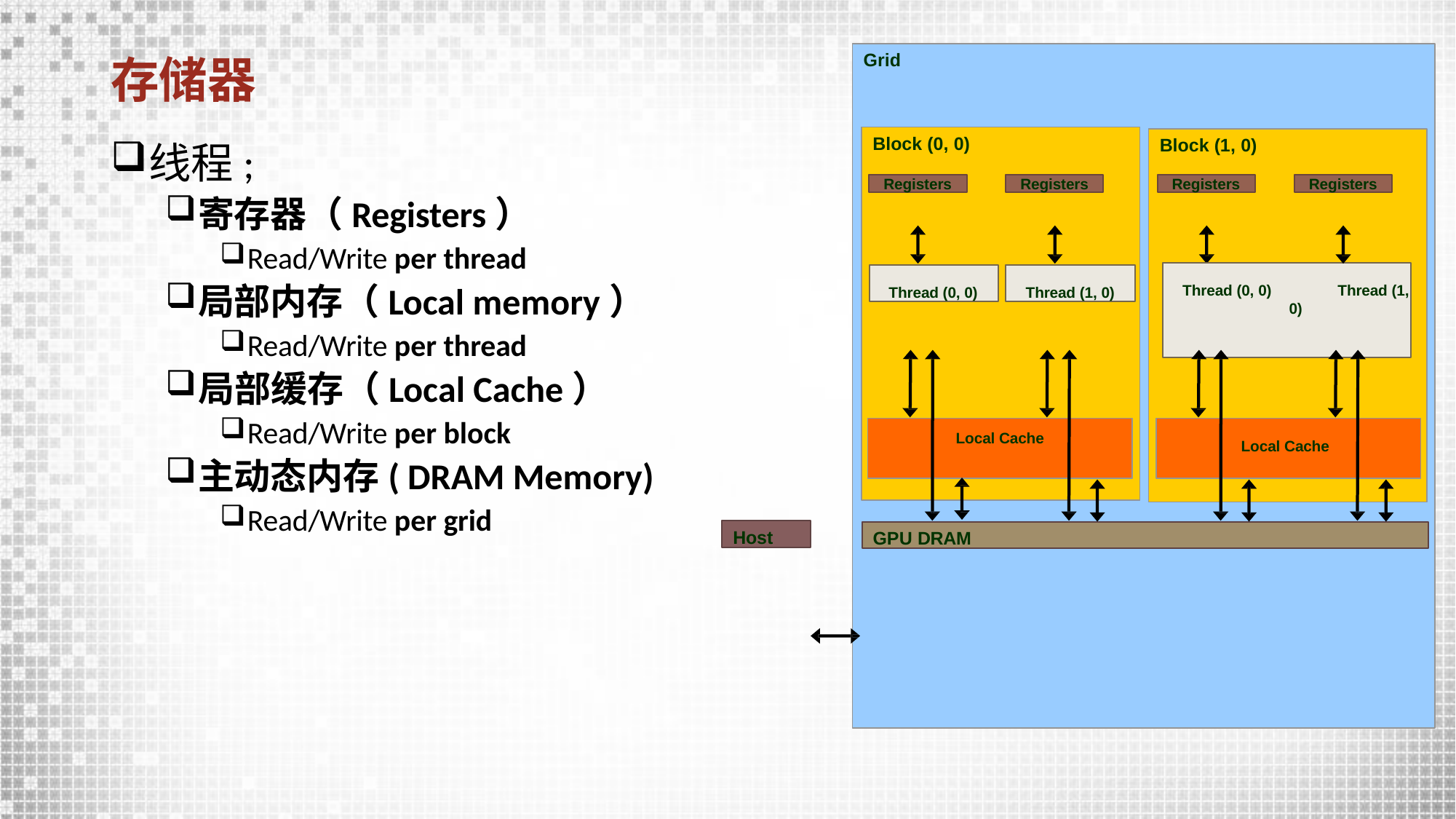

Grid
# 存储器

Block (0, 0)
线程;
寄存器（Registers）
Read/Write per thread
局部内存（Local memory）
Read/Write per thread
局部缓存（Local Cache）
Read/Write per block
主动态内存( DRAM Memory)
Read/Write per grid
Block (1, 0)
Registers
Registers
Registers
Registers

Thread (0, 0)	Thread (1, 0)

Thread (0, 0)

Thread (1, 0)

Local Cache
Local Cache

Host
GPU DRAM